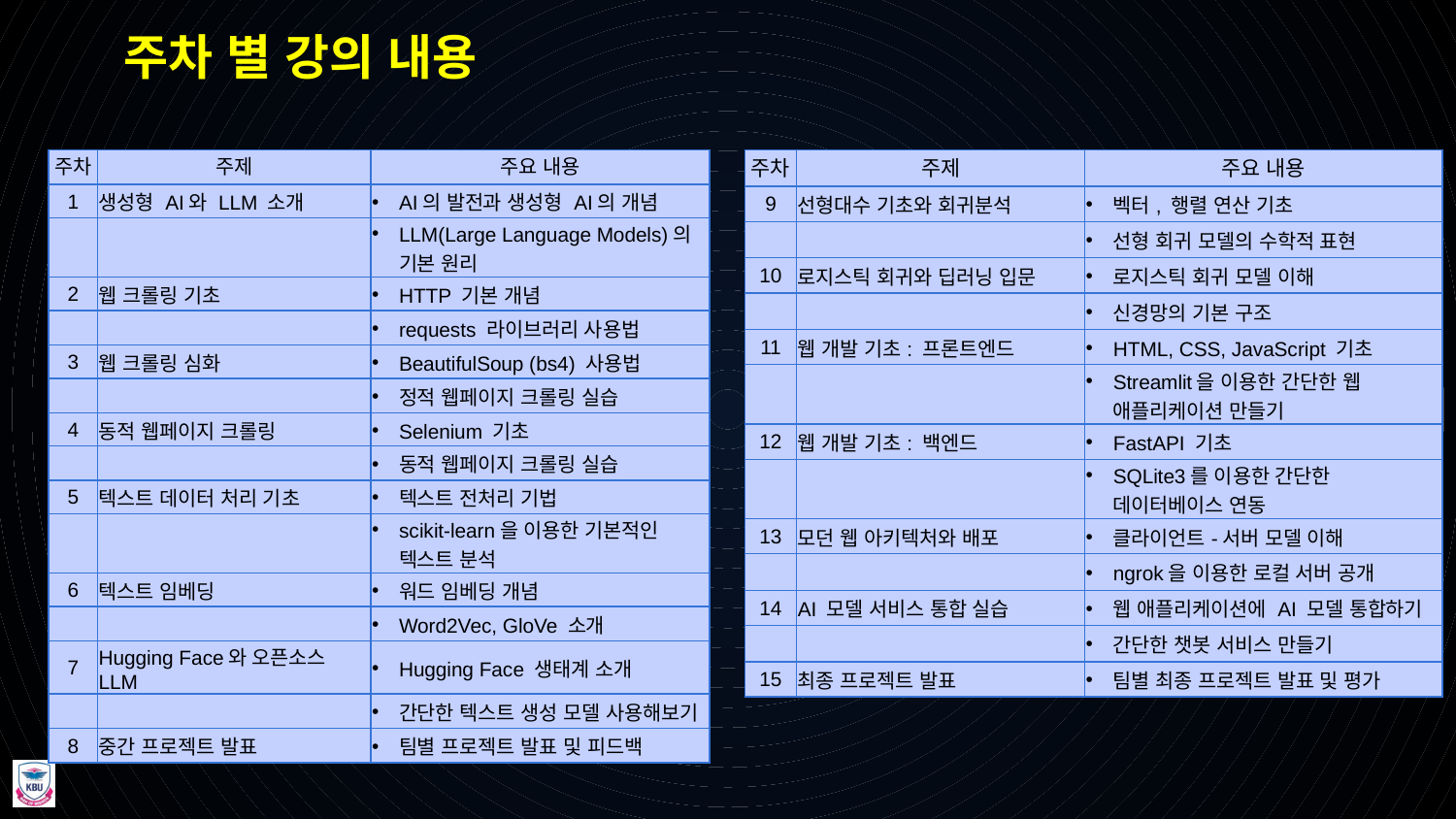

# 주차 별 강의 내용
| 주차 | 주제 | 주요 내용 |
| --- | --- | --- |
| 9 | 선형대수 기초와 회귀분석 | 벡터, 행렬 연산 기초 |
|  |  | 선형 회귀 모델의 수학적 표현 |
| 10 | 로지스틱 회귀와 딥러닝 입문 | 로지스틱 회귀 모델 이해 |
|  |  | 신경망의 기본 구조 |
| 11 | 웹 개발 기초: 프론트엔드 | HTML, CSS, JavaScript 기초 |
|  |  | Streamlit을 이용한 간단한 웹 애플리케이션 만들기 |
| 12 | 웹 개발 기초: 백엔드 | FastAPI 기초 |
|  |  | SQLite3를 이용한 간단한 데이터베이스 연동 |
| 13 | 모던 웹 아키텍처와 배포 | 클라이언트-서버 모델 이해 |
|  |  | ngrok을 이용한 로컬 서버 공개 |
| 14 | AI 모델 서비스 통합 실습 | 웹 애플리케이션에 AI 모델 통합하기 |
|  |  | 간단한 챗봇 서비스 만들기 |
| 15 | 최종 프로젝트 발표 | 팀별 최종 프로젝트 발표 및 평가 |
| 주차 | 주제 | 주요 내용 |
| --- | --- | --- |
| 1 | 생성형 AI와 LLM 소개 | AI의 발전과 생성형 AI의 개념 |
|  |  | LLM(Large Language Models)의 기본 원리 |
| 2 | 웹 크롤링 기초 | HTTP 기본 개념 |
|  |  | requests 라이브러리 사용법 |
| 3 | 웹 크롤링 심화 | BeautifulSoup (bs4) 사용법 |
|  |  | 정적 웹페이지 크롤링 실습 |
| 4 | 동적 웹페이지 크롤링 | Selenium 기초 |
|  |  | 동적 웹페이지 크롤링 실습 |
| 5 | 텍스트 데이터 처리 기초 | 텍스트 전처리 기법 |
|  |  | scikit-learn을 이용한 기본적인 텍스트 분석 |
| 6 | 텍스트 임베딩 | 워드 임베딩 개념 |
|  |  | Word2Vec, GloVe 소개 |
| 7 | Hugging Face와 오픈소스 LLM | Hugging Face 생태계 소개 |
|  |  | 간단한 텍스트 생성 모델 사용해보기 |
| 8 | 중간 프로젝트 발표 | 팀별 프로젝트 발표 및 피드백 |